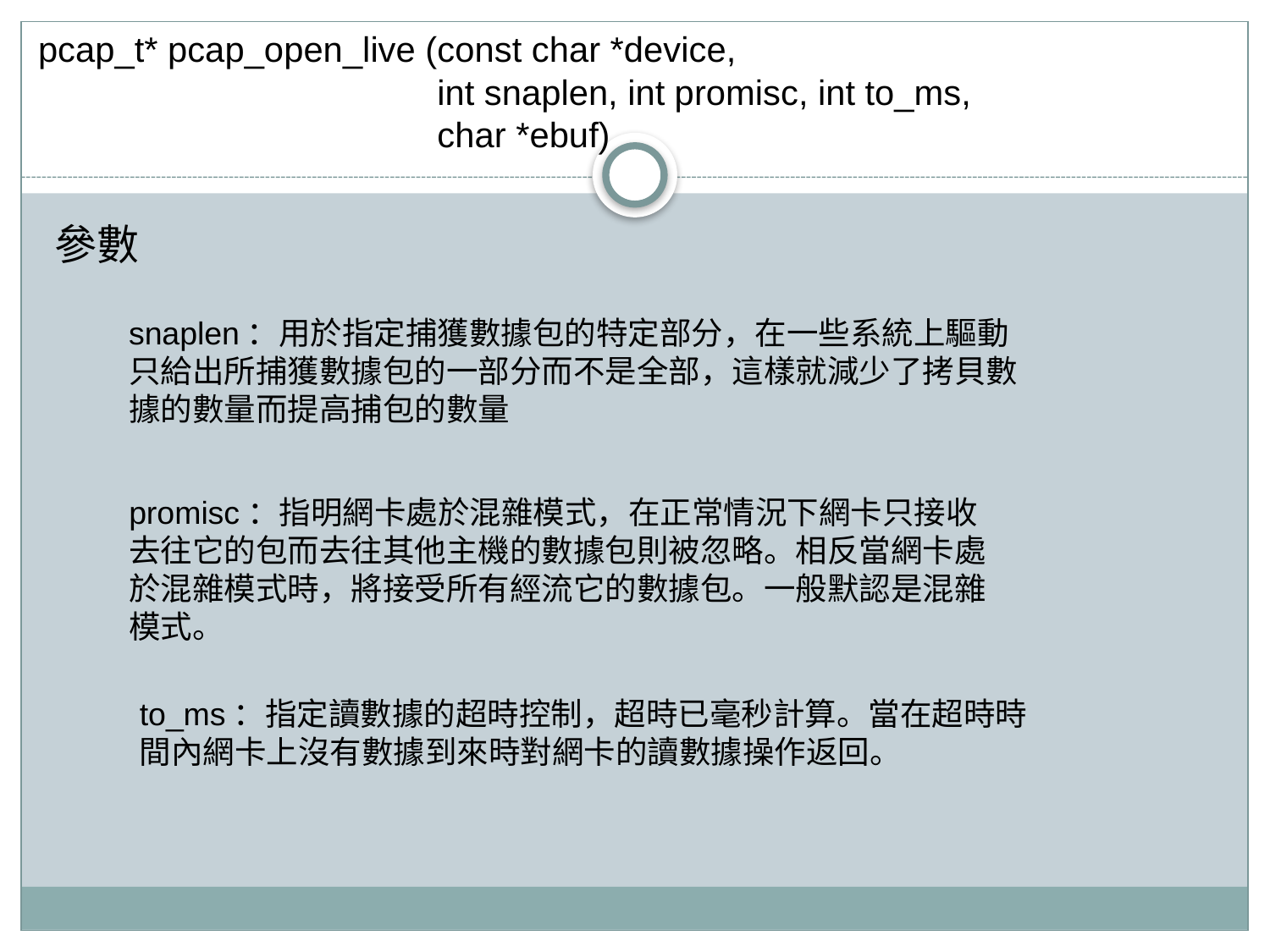

pcap_t* pcap_open_live (const char *device,
                                         int snaplen, int promisc, int to_ms,
                                         char *ebuf)
參數
snaplen：用於指定捕獲數據包的特定部分，在一些系統上驅動只給出所捕獲數據包的一部分而不是全部，這樣就減少了拷貝數據的數量而提高捕包的數量
promisc：指明網卡處於混雜模式，在正常情況下網卡只接收去往它的包而去往其他主機的數據包則被忽略。相反當網卡處於混雜模式時，將接受所有經流它的數據包。一般默認是混雜模式。
to_ms：指定讀數據的超時控制，超時已毫秒計算。當在超時時間內網卡上沒有數據到來時對網卡的讀數據操作返回。